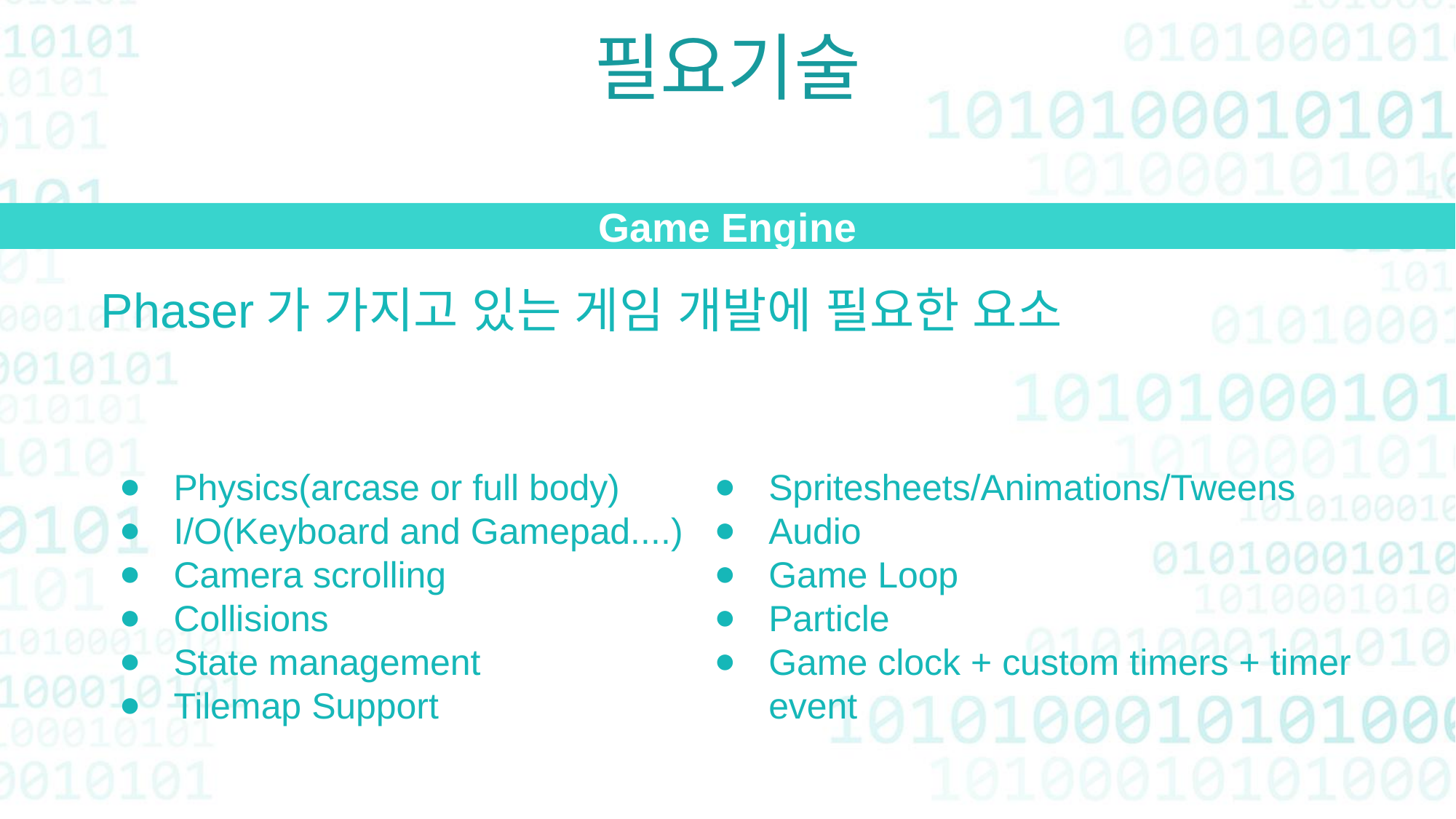

필요기술
Game Engine
Phaser가 가지고 있는 게임 개발에 필요한 요소
Physics(arcase or full body)
I/O(Keyboard and Gamepad....)
Camera scrolling
Collisions
State management
Tilemap Support
Spritesheets/Animations/Tweens
Audio
Game Loop
Particle
Game clock + custom timers + timer event